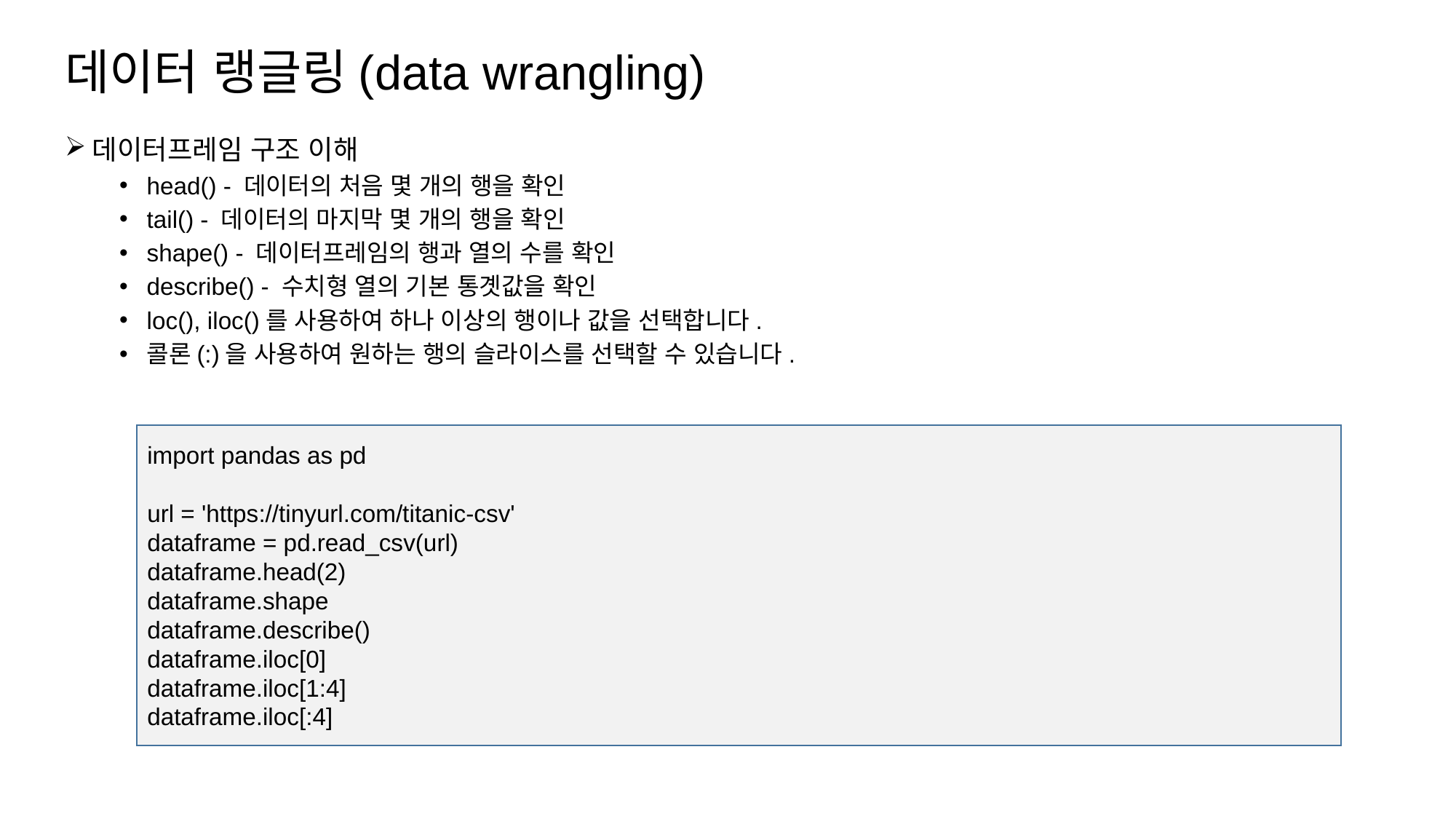

# 데이터 랭글링(data wrangling)
데이터프레임 구조 이해
head() - 데이터의 처음 몇 개의 행을 확인
tail() - 데이터의 마지막 몇 개의 행을 확인
shape() - 데이터프레임의 행과 열의 수를 확인
describe() - 수치형 열의 기본 통곗값을 확인
loc(), iloc()를 사용하여 하나 이상의 행이나 값을 선택합니다.
콜론(:)을 사용하여 원하는 행의 슬라이스를 선택할 수 있습니다.
import pandas as pd

url = 'https://tinyurl.com/titanic-csv'
dataframe = pd.read_csv(url)
dataframe.head(2)
dataframe.shape
dataframe.describe()
dataframe.iloc[0]
dataframe.iloc[1:4]
dataframe.iloc[:4]